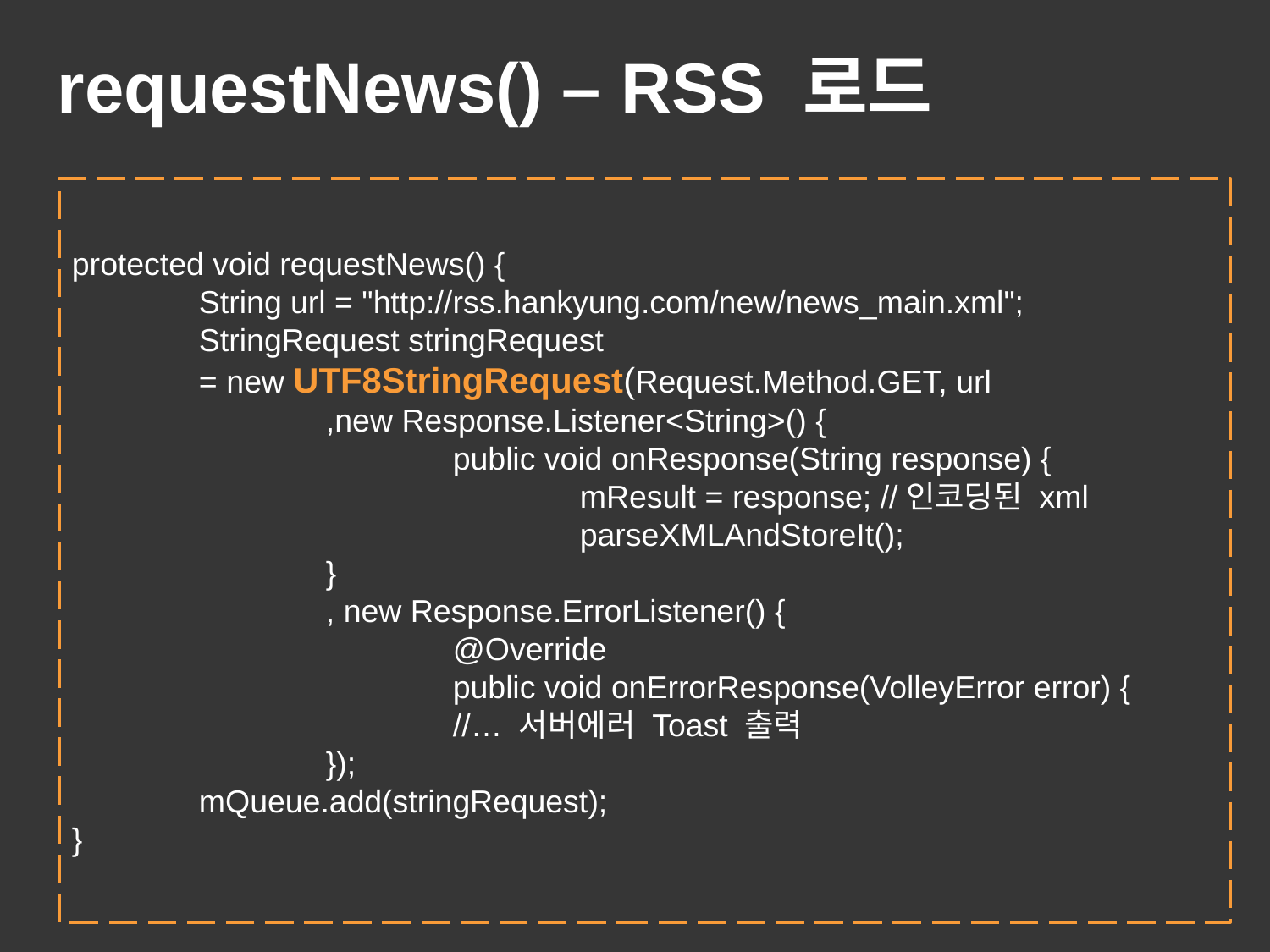

requestNews() – RSS 로드
protected void requestNews() {
	String url = "http://rss.hankyung.com/new/news_main.xml";
	StringRequest stringRequest
	= new UTF8StringRequest(Request.Method.GET, url
		,new Response.Listener<String>() {
			public void onResponse(String response) {
				mResult = response; //인코딩된 xml 					parseXMLAndStoreIt();
		}
 		, new Response.ErrorListener() {
			@Override
			public void onErrorResponse(VolleyError error) {
			//… 서버에러 Toast 출력
		});
	mQueue.add(stringRequest);
}